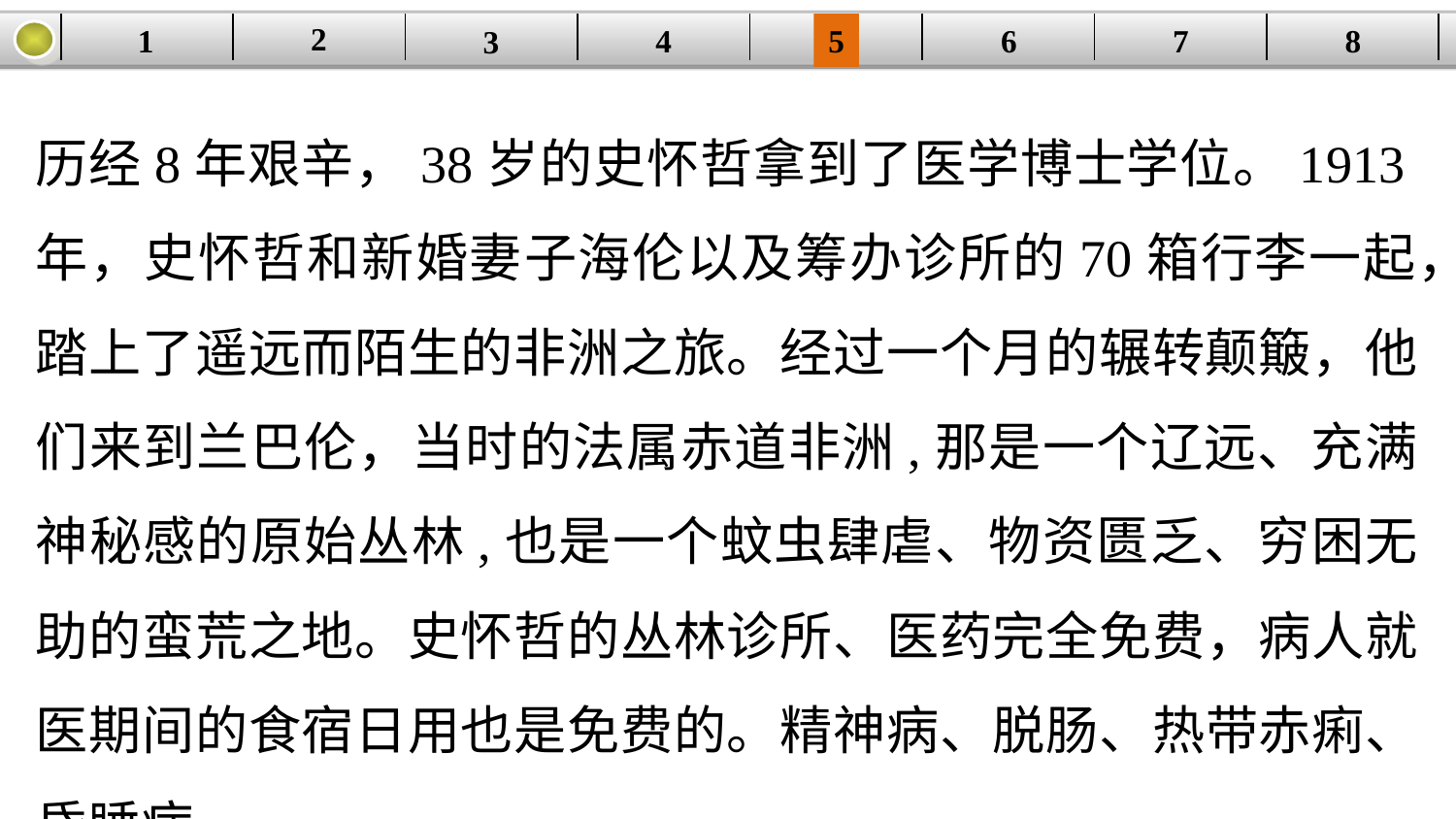

2
1
8
7
6
|  |  |  |  |  |  |  |  |
| --- | --- | --- | --- | --- | --- | --- | --- |
5
4
3

历经8年艰辛，38岁的史怀哲拿到了医学博士学位。1913年，史怀哲和新婚妻子海伦以及筹办诊所的70箱行李一起，踏上了遥远而陌生的非洲之旅。经过一个月的辗转颠簸，他们来到兰巴伦，当时的法属赤道非洲,那是一个辽远、充满神秘感的原始丛林,也是一个蚊虫肆虐、物资匮乏、穷困无助的蛮荒之地。史怀哲的丛林诊所、医药完全免费，病人就医期间的食宿日用也是免费的。精神病、脱肠、热带赤痢、昏睡病、